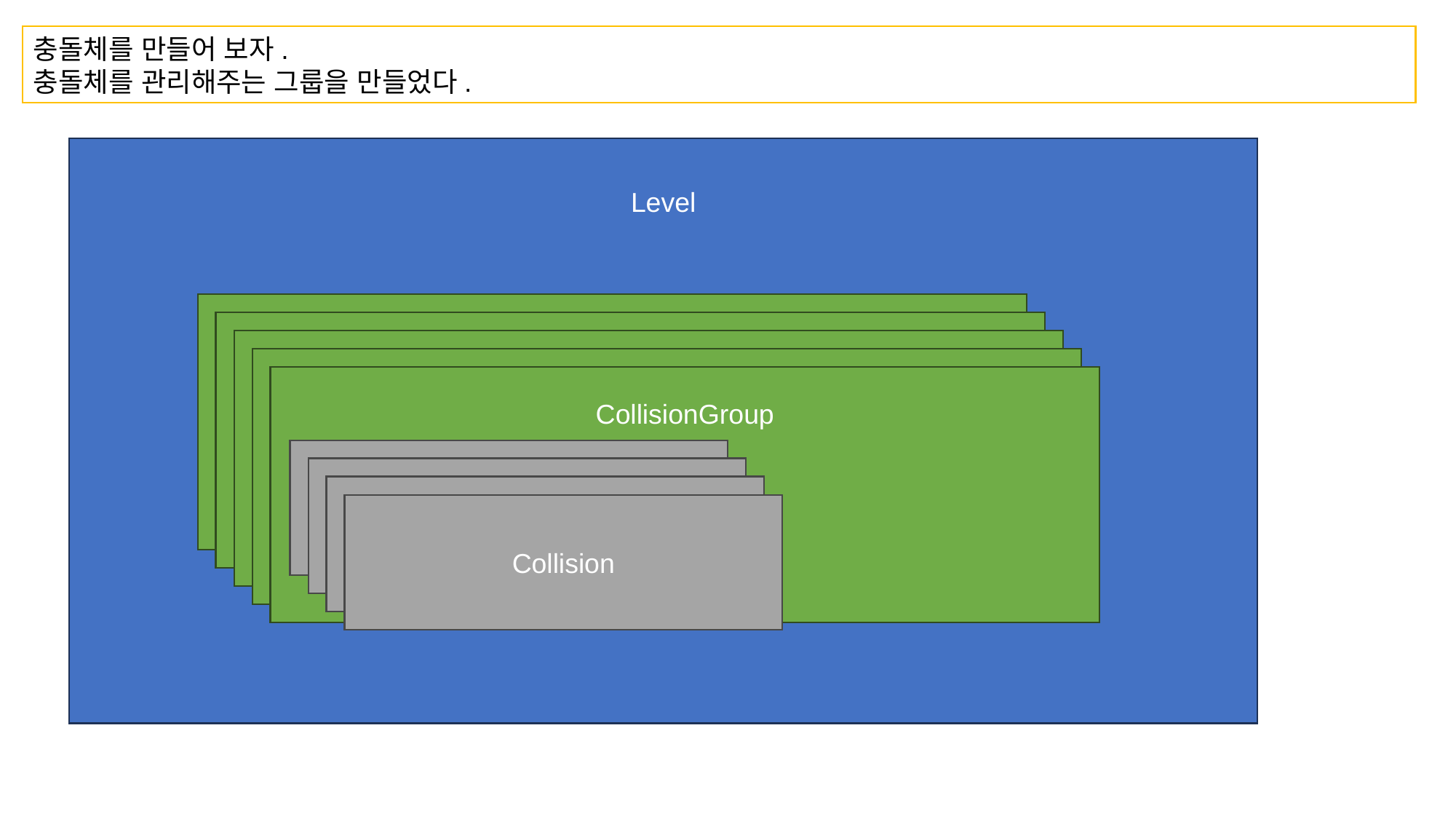

충돌체를 만들어 보자.
충돌체를 관리해주는 그룹을 만들었다.
Level

CollisionGroup
CollisionGroup
CollisionGroup
CollisionGroup
CollisionGroup

Collision
Collision
Collision
Collision